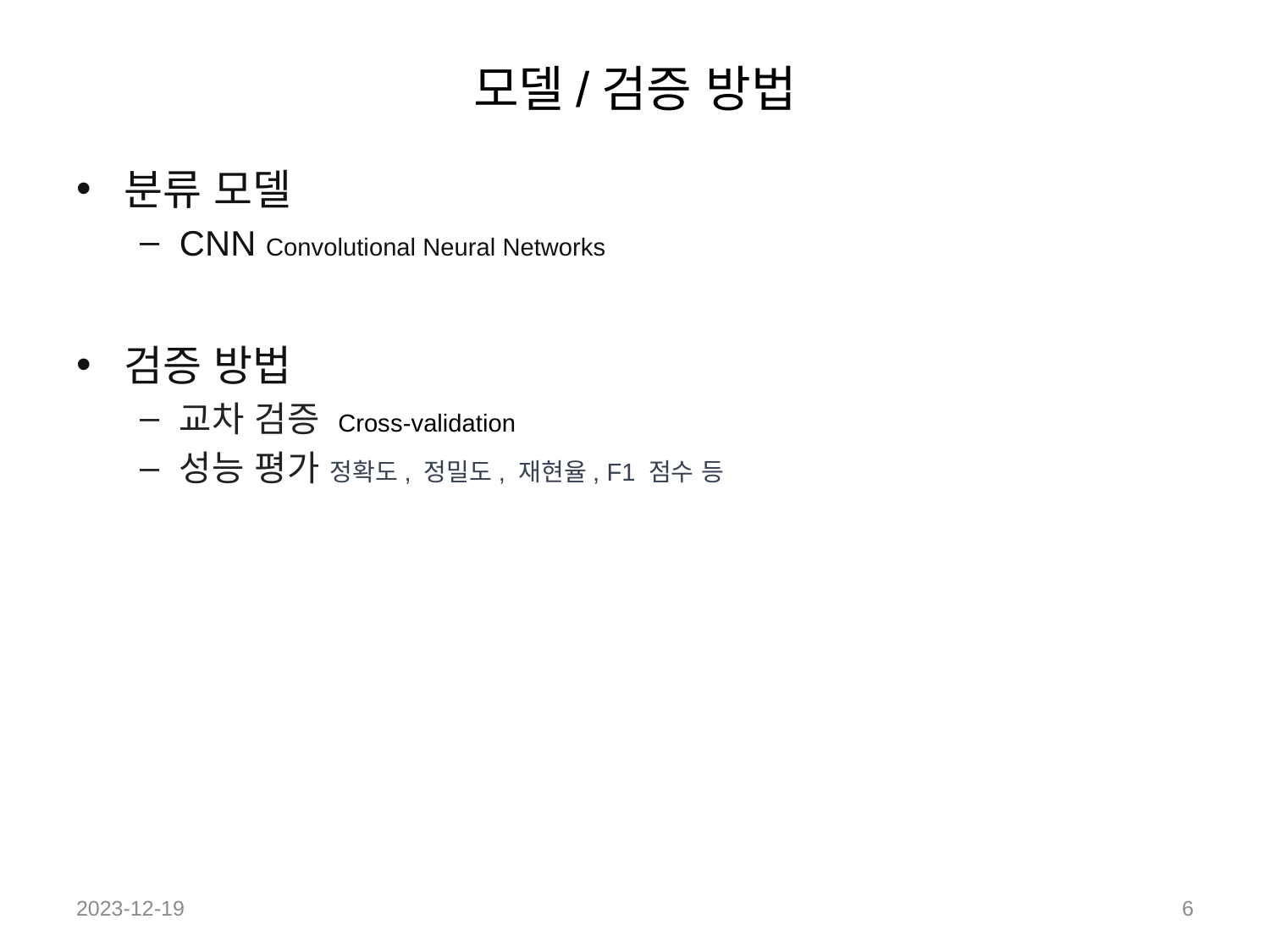

# 모델/검증 방법
분류 모델
CNN Convolutional Neural Networks

검증 방법
교차 검증 Cross-validation
성능 평가 정확도, 정밀도, 재현율, F1 점수 등

2023-12-19
6